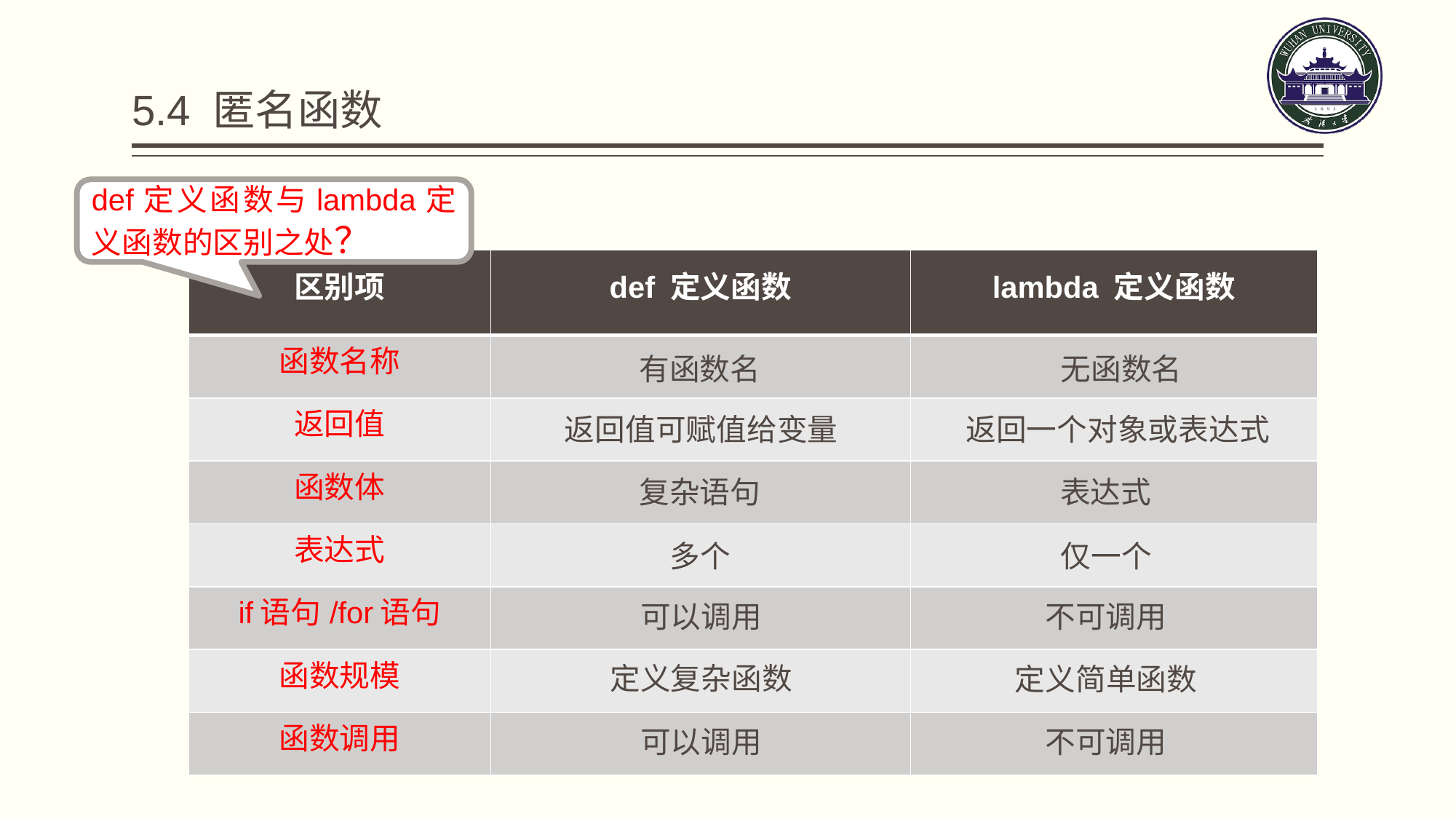

# 5.4 匿名函数
def定义函数与lambda定义函数的区别之处？

| 区别项 | def 定义函数 | lambda 定义函数 |
| --- | --- | --- |
| 函数名称 |  |  |
| 返回值 |  |  |
| 函数体 |  |  |
| 表达式 |  |  |
| if语句/for语句 |  |  |
| 函数规模 |  |  |
| 函数调用 |  |  |
有函数名
无函数名
返回值可赋值给变量
返回一个对象或表达式
复杂语句
表达式
仅一个
多个
不可调用
可以调用
定义复杂函数
定义简单函数
可以调用
不可调用